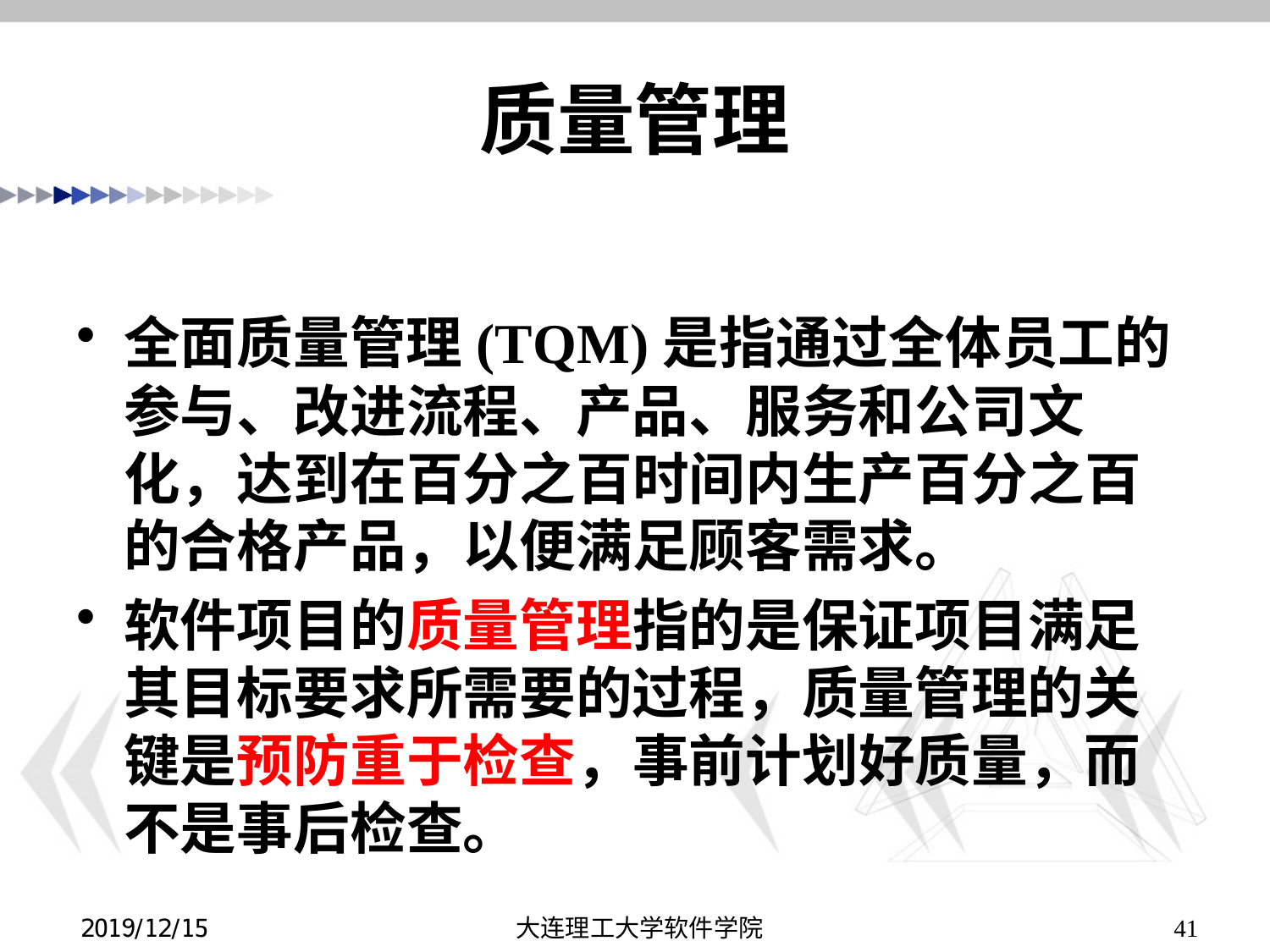

# 质量管理

全面质量管理(TQM)是指通过全体员工的参与、改进流程、产品、服务和公司文化，达到在百分之百时间内生产百分之百的合格产品，以便满足顾客需求。
软件项目的质量管理指的是保证项目满足其目标要求所需要的过程，质量管理的关键是预防重于检查，事前计划好质量，而不是事后检查。

2019/12/15
大连理工大学软件学院
41